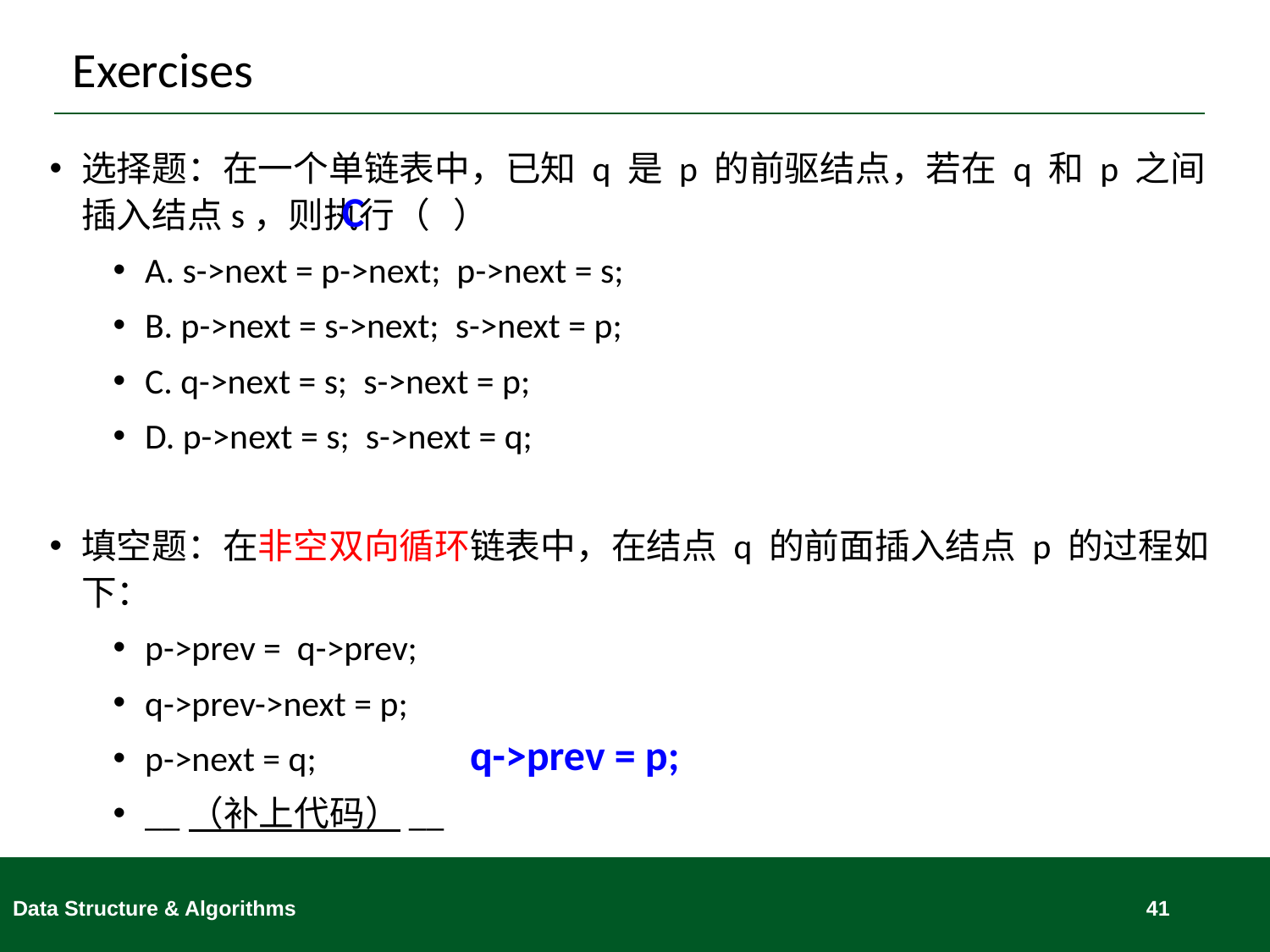

# Exercises
选择题：在一个单链表中，已知 q 是 p 的前驱结点，若在 q 和 p 之间插入结点s，则执行（   ）
A. s->next = p->next;  p->next = s;
B. p->next = s->next;  s->next = p;
C. q->next = s;  s->next = p;
D. p->next = s;  s->next = q;

填空题：在非空双向循环链表中，在结点 q 的前面插入结点 p 的过程如下：
p->prev =  q->prev;
q->prev->next = p;
p->next = q;
__（补上代码）__
C
q->prev = p;
Data Structure & Algorithms
41